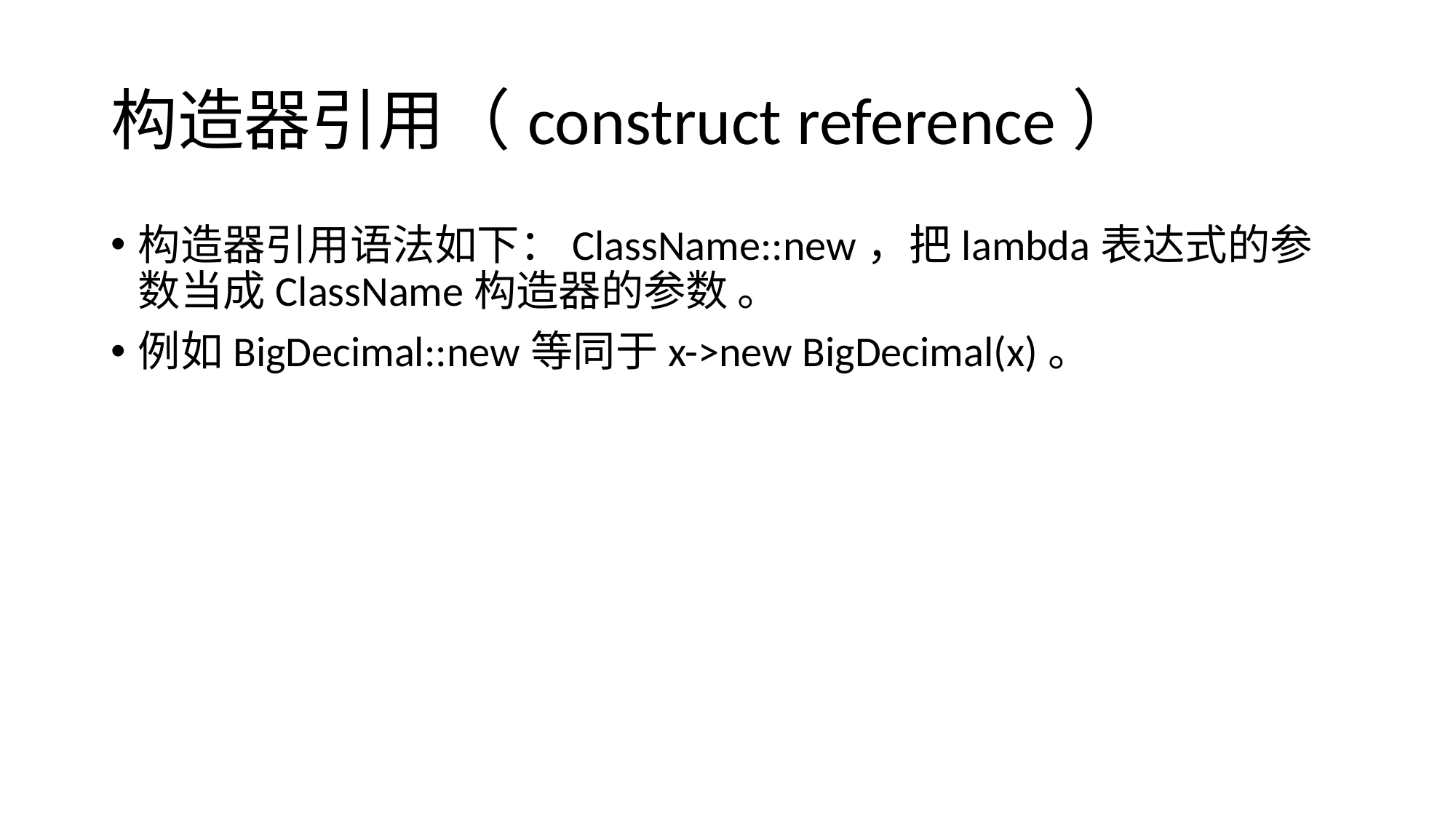

# 构造器引用（construct reference）
构造器引用语法如下：ClassName::new，把lambda表达式的参数当成ClassName构造器的参数 。
例如BigDecimal::new等同于x->new BigDecimal(x)。